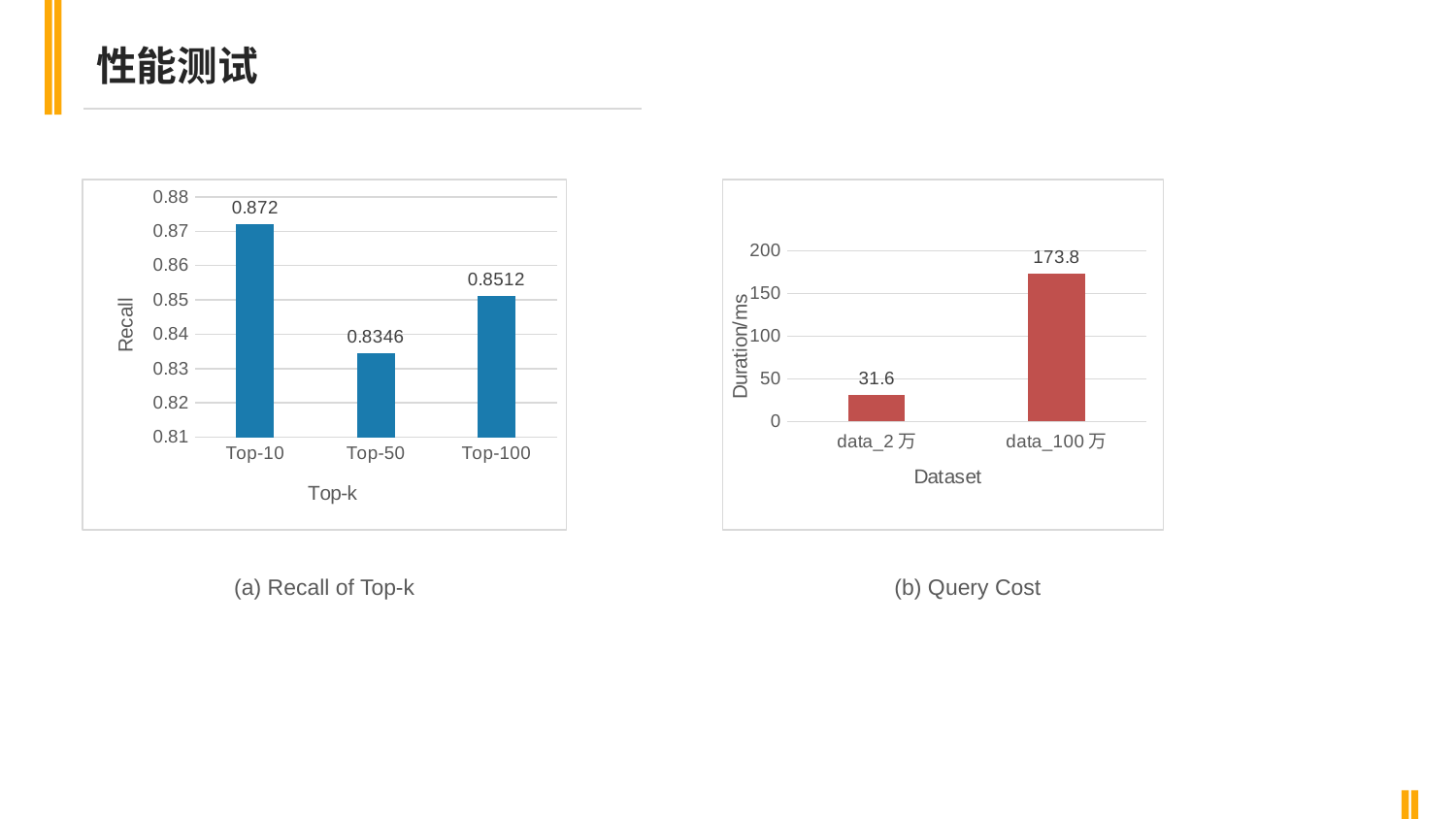

性能测试

### Chart

| Category | Top-k |
|---|---|
| Top-10 | 0.872 |
| Top-50 | 0.8346 |
| Top-100 | 0.8512 |

### Chart

| Category | Dataset |
|---|---|
| data_2万 | 31.6 |
| data_100万 | 173.8 |
(a) Recall of Top-k
(b) Query Cost